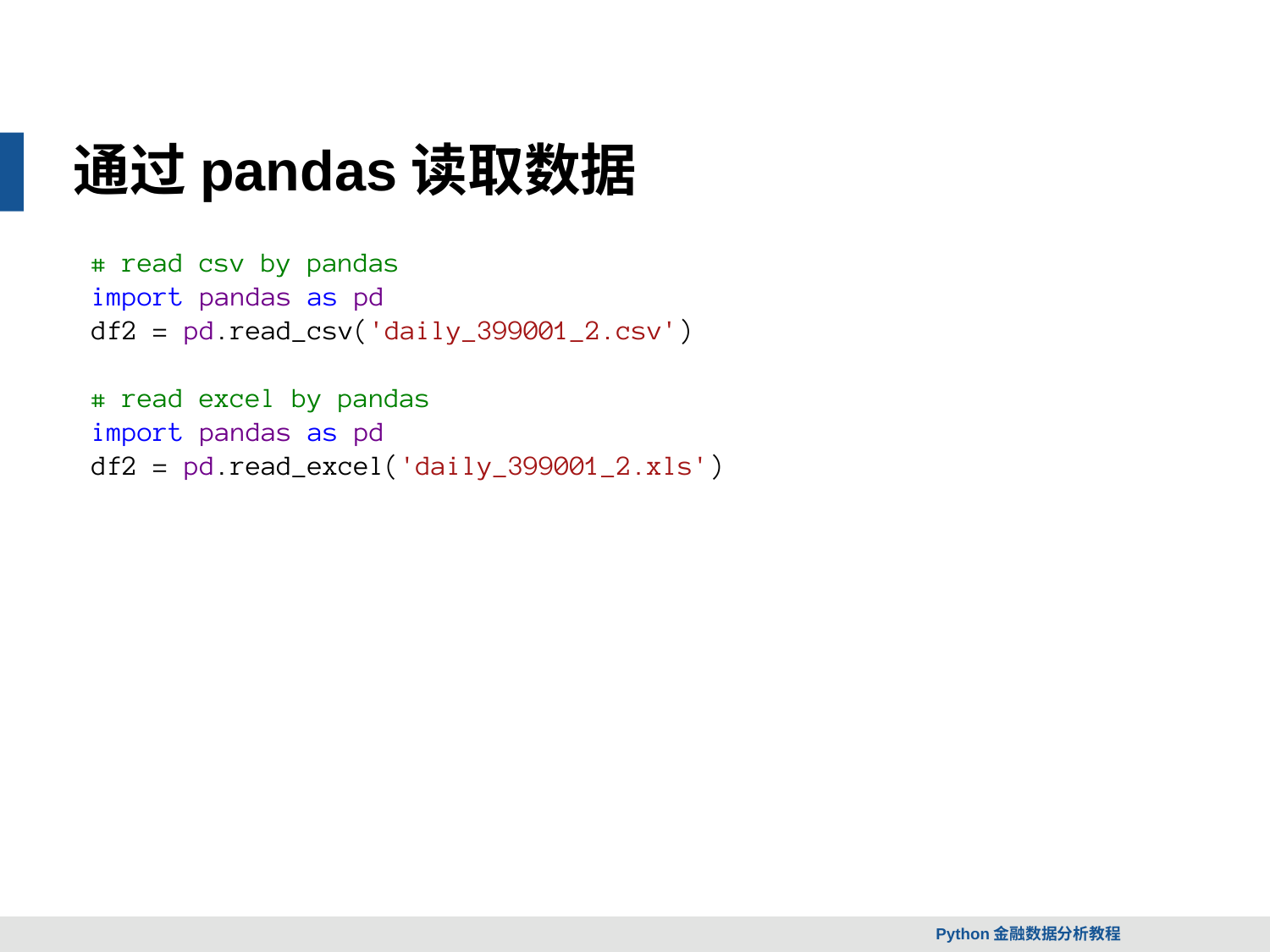

通过pandas读取数据
# read csv by pandas
import pandas as pd
df2 = pd.read_csv('daily_399001_2.csv')

# read excel by pandas
import pandas as pd
df2 = pd.read_excel('daily_399001_2.xls')
Python金融数据分析教程